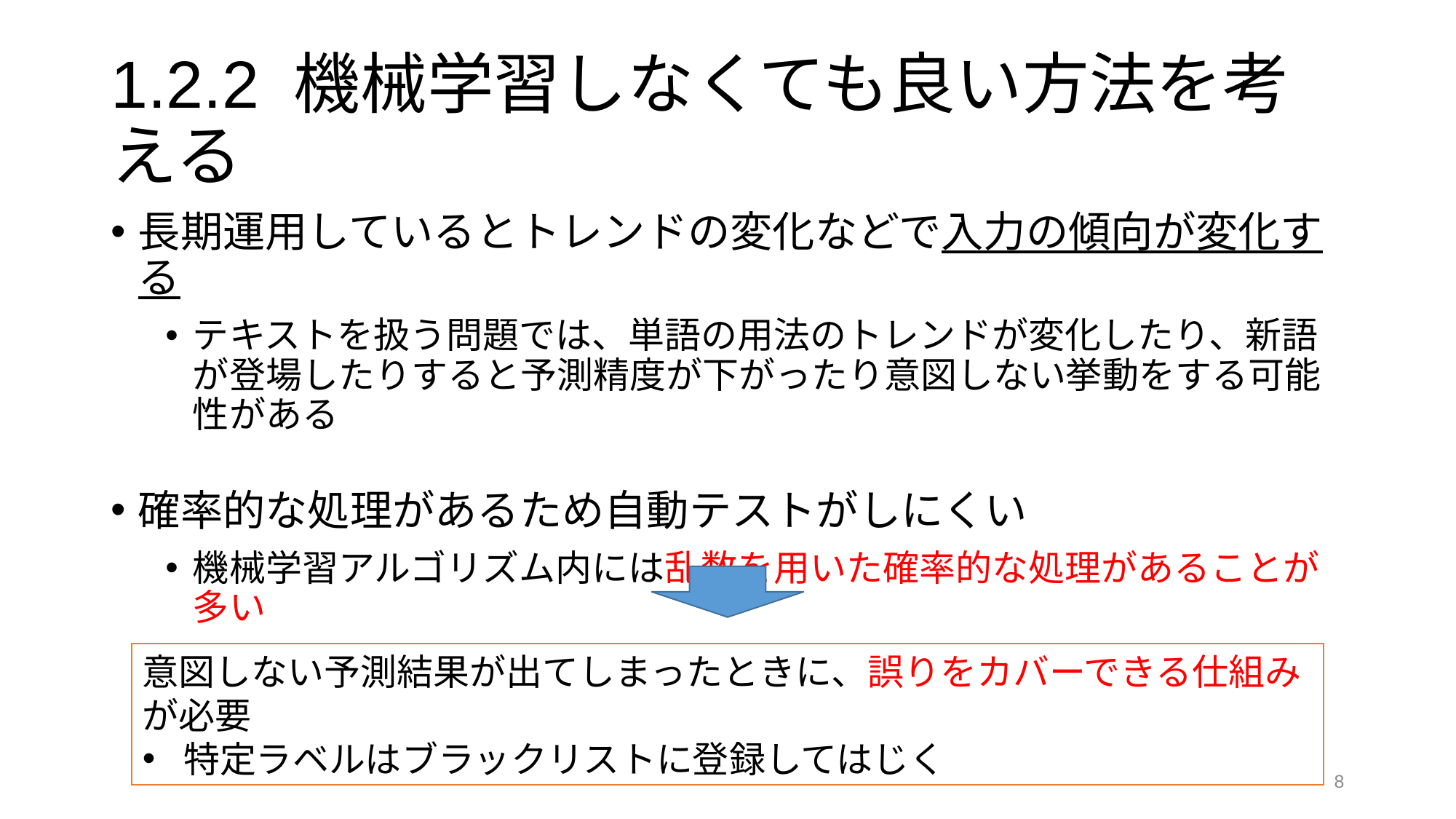

# 1.2.2 機械学習しなくても良い方法を考える
長期運用しているとトレンドの変化などで入力の傾向が変化する
テキストを扱う問題では、単語の用法のトレンドが変化したり、新語が登場したりすると予測精度が下がったり意図しない挙動をする可能性がある

確率的な処理があるため自動テストがしにくい
機械学習アルゴリズム内には乱数を用いた確率的な処理があることが多い
あらゆるデータに対する挙動を予め確認することは不可能

意図しない予測結果が出てしまったときに、誤りをカバーできる仕組みが必要
特定ラベルはブラックリストに登録してはじく
8